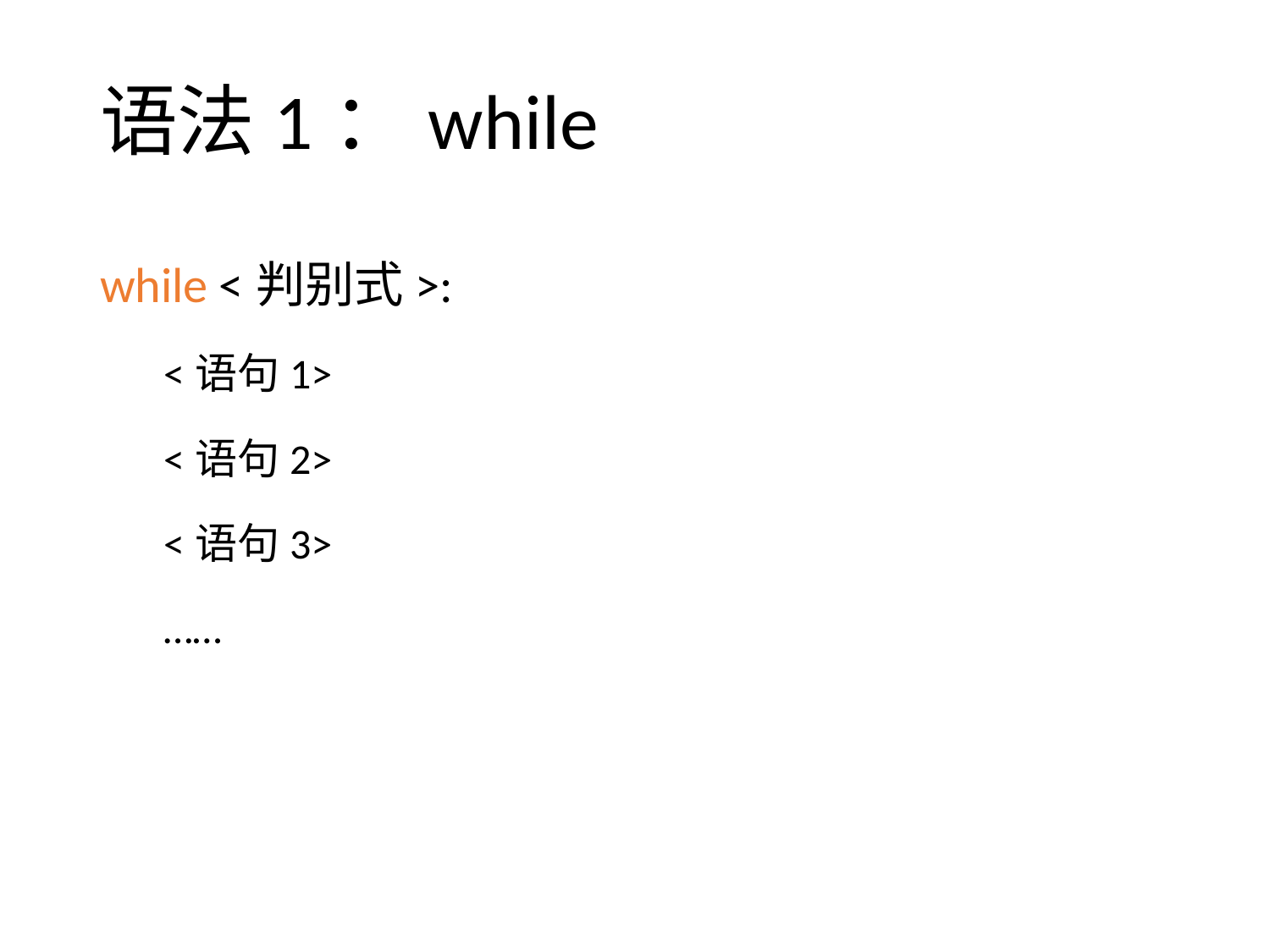

# 语法1：while
while <判别式>:
<语句1>
<语句2>
<语句3>
……